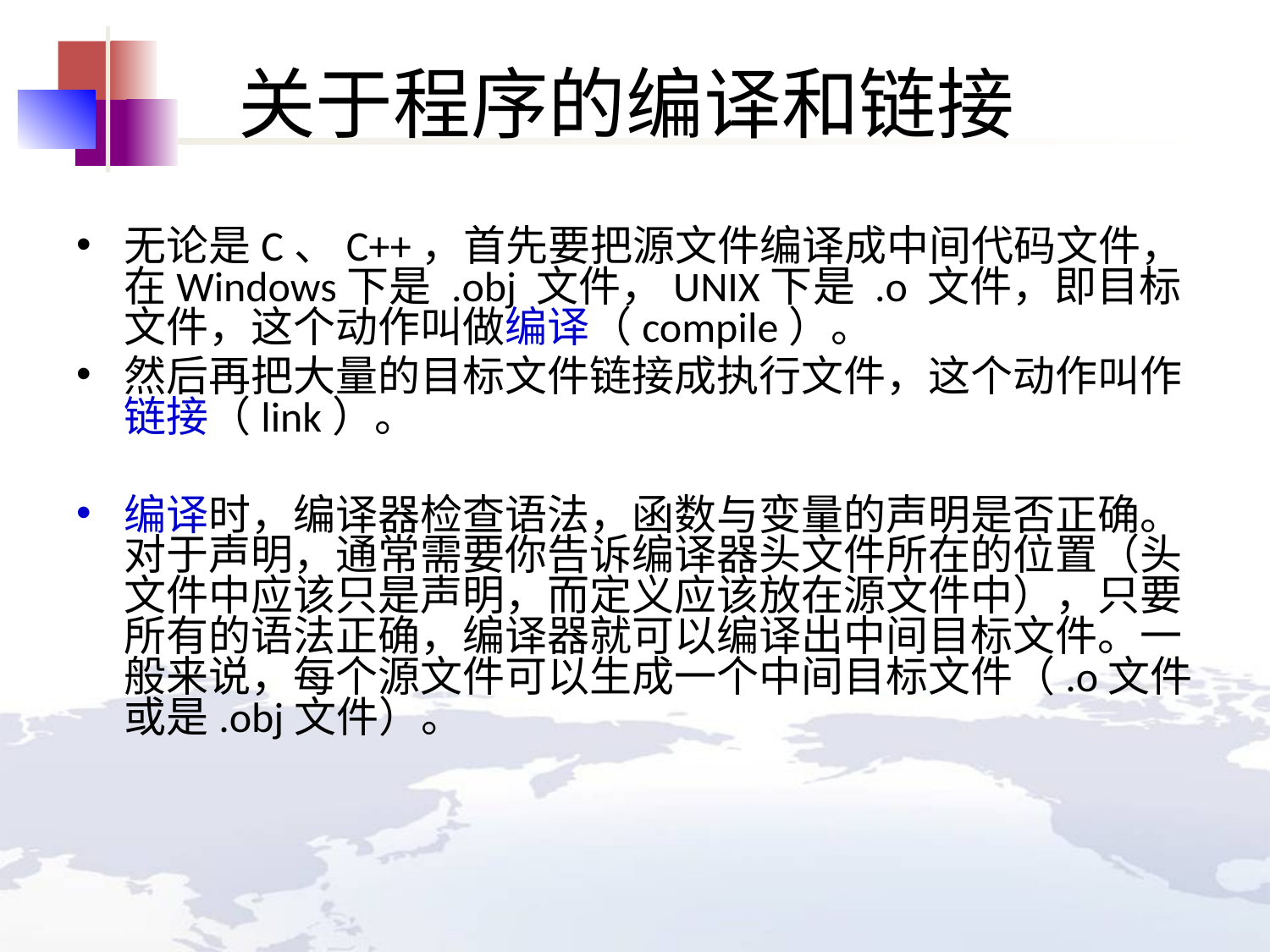

# 关于程序的编译和链接
无论是C、C++，首先要把源文件编译成中间代码文件，在Windows下是 .obj 文件，UNIX下是 .o 文件，即目标文件，这个动作叫做编译（compile）。
然后再把大量的目标文件链接成执行文件，这个动作叫作链接（link）。

编译时，编译器检查语法，函数与变量的声明是否正确。对于声明，通常需要你告诉编译器头文件所在的位置（头文件中应该只是声明，而定义应该放在源文件中），只要所有的语法正确，编译器就可以编译出中间目标文件。一般来说，每个源文件可以生成一个中间目标文件（.o文件或是.obj文件）。